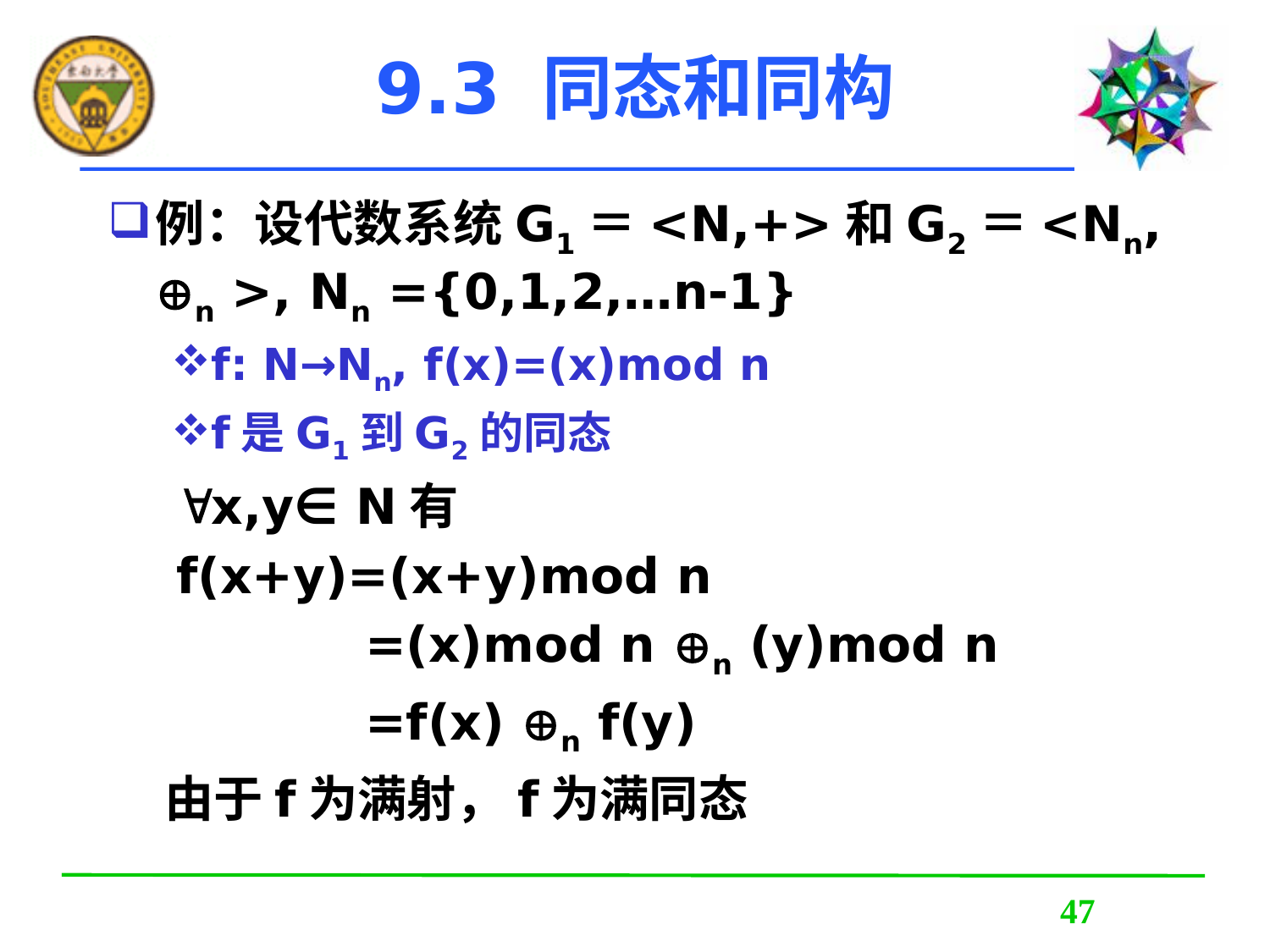

# 9.3 同态和同构
例：设代数系统G1＝<N,+>和G2＝<Nn, ⊕n >, Nn ={0,1,2,…n-1}
f: N→Nn, f(x)=(x)mod n
f是G1到G2的同态
    ∀x,y∈ N有
    f(x+y)=(x+y)mod n
               =(x)mod n ⊕n (y)mod n
               =f(x) ⊕n f(y)
    由于f为满射，f为满同态